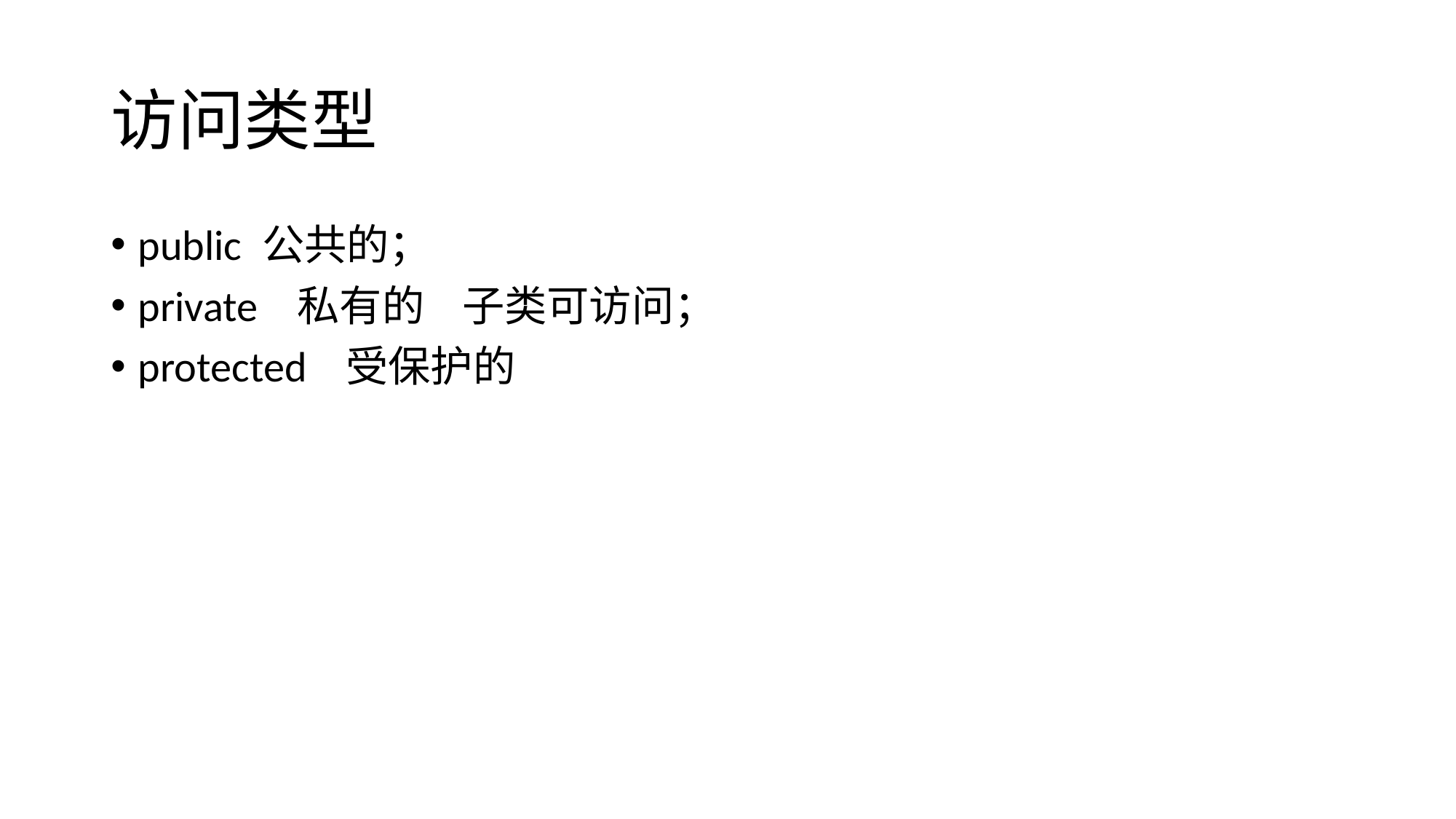

# 访问类型
public 公共的；
private   私有的    子类可访问；
protected   受保护的